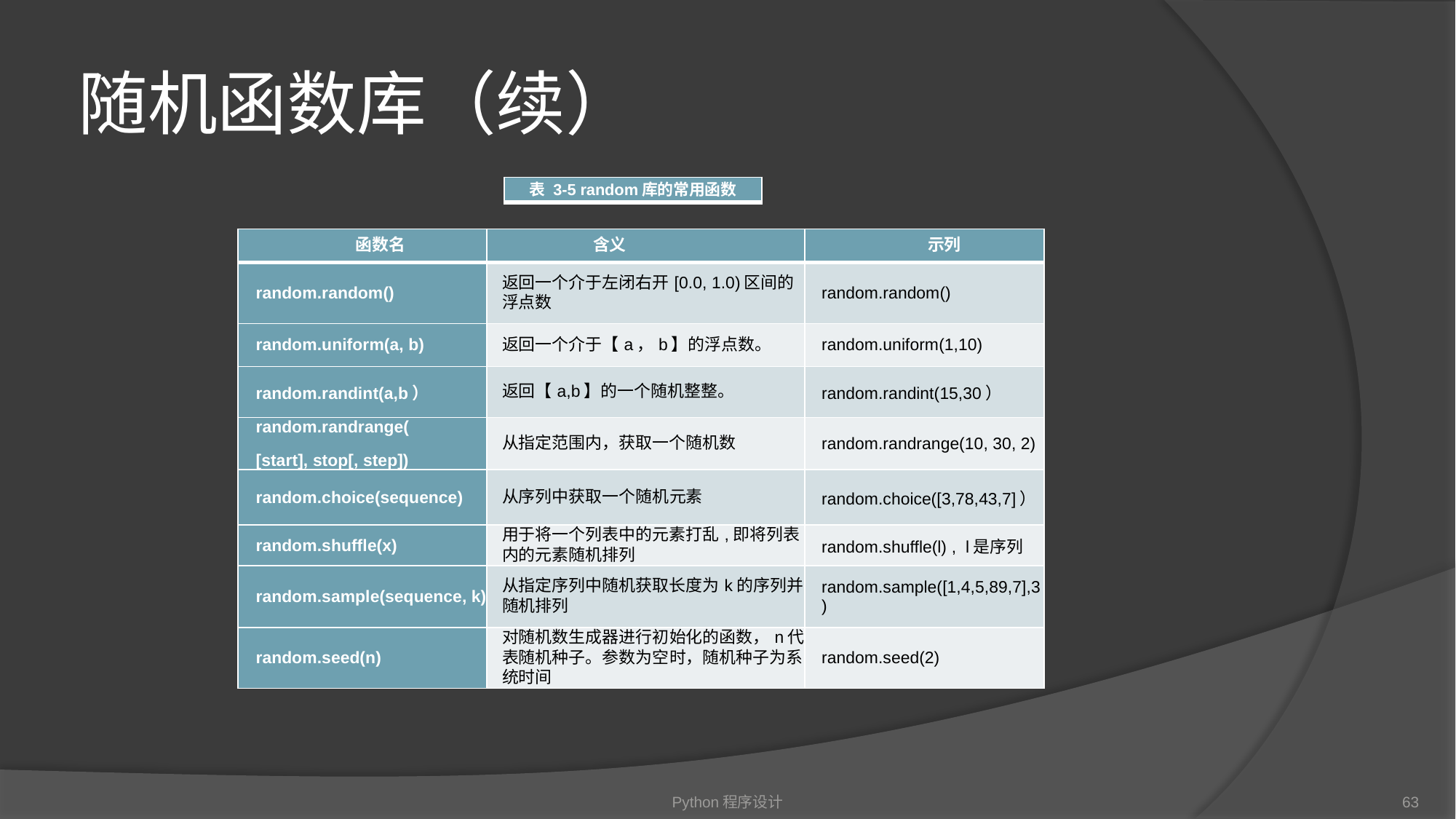

# 随机函数库（续）
| 表 3-5 random库的常用函数 |
| --- |
| 函数名 | 含义 | 示列 |
| --- | --- | --- |
| random.random() | 返回一个介于左闭右开[0.0, 1.0)区间的浮点数 | random.random() |
| random.uniform(a, b) | 返回一个介于【a，b】的浮点数。 | random.uniform(1,10) |
| random.randint(a,b） | 返回【a,b】的一个随机整整。 | random.randint(15,30） |
| random.randrange( [start], stop[, step]) | 从指定范围内，获取一个随机数 | random.randrange(10, 30, 2) |
| random.choice(sequence) | 从序列中获取一个随机元素 | random.choice([3,78,43,7]） |
| random.shuffle(x) | 用于将一个列表中的元素打乱,即将列表内的元素随机排列 | random.shuffle(l) , l是序列 |
| random.sample(sequence, k) | 从指定序列中随机获取长度为k的序列并随机排列 | random.sample([1,4,5,89,7],3) |
| random.seed(n) | 对随机数生成器进行初始化的函数，n代表随机种子。参数为空时，随机种子为系统时间 | random.seed(2) |
Python程序设计
63